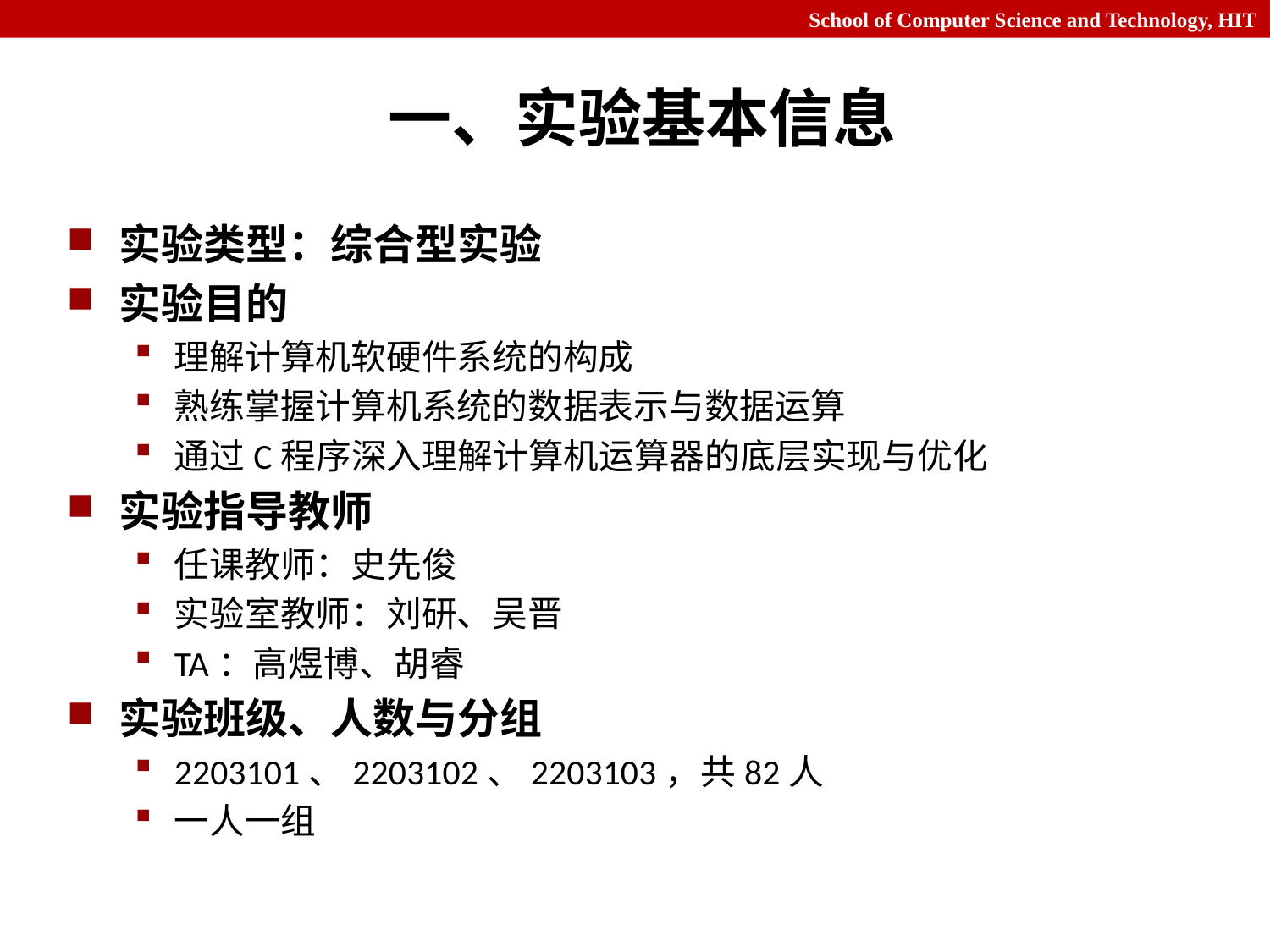

# 一、实验基本信息
实验类型：综合型实验
实验目的
理解计算机软硬件系统的构成
熟练掌握计算机系统的数据表示与数据运算
通过C程序深入理解计算机运算器的底层实现与优化
实验指导教师
任课教师：史先俊
实验室教师：刘研、吴晋
TA：高煜博、胡睿
实验班级、人数与分组
2203101、2203102、2203103，共82人
一人一组